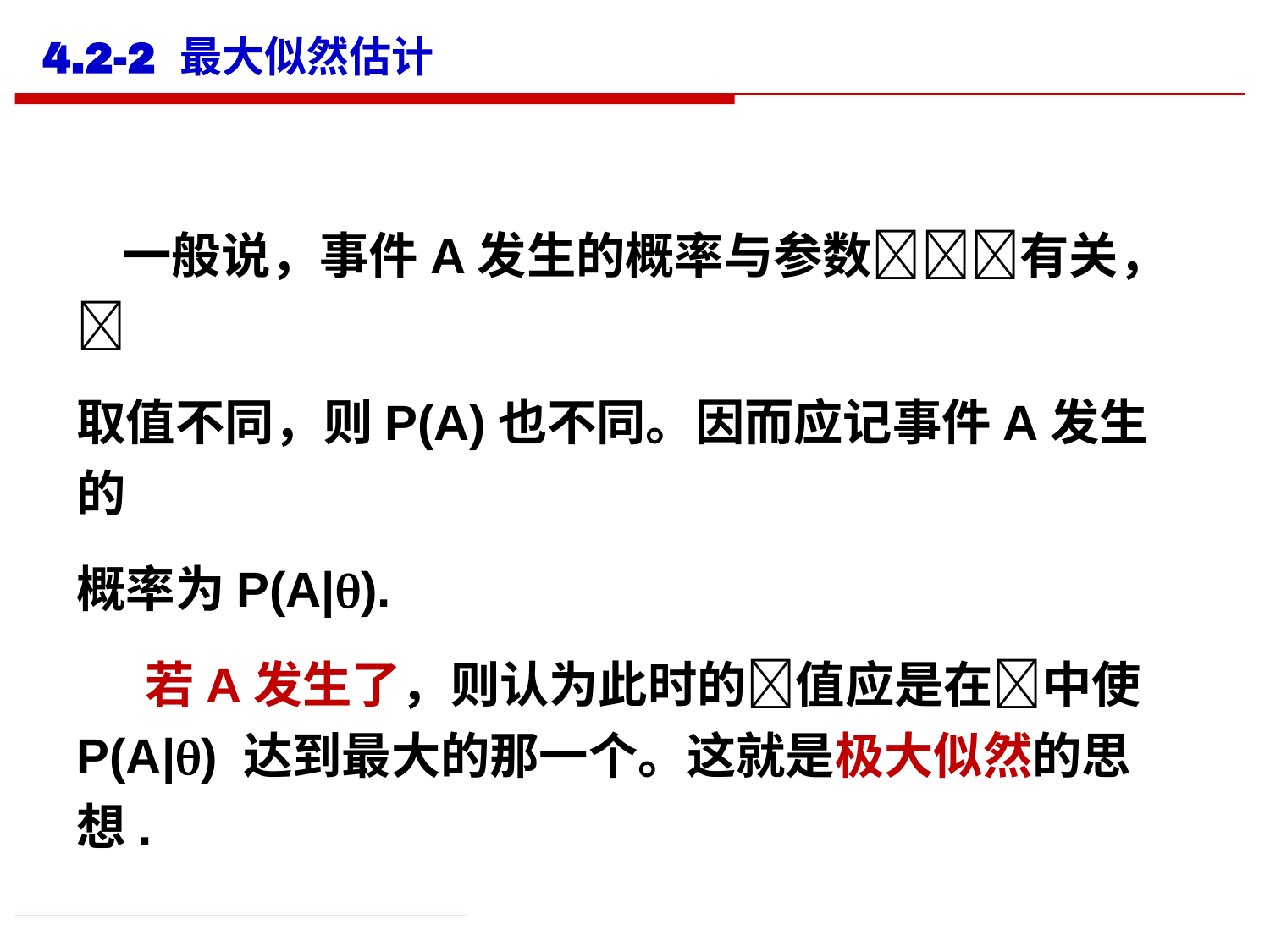

4.2-2 最大似然估计
   一般说，事件A发生的概率与参数θ∈Θ有关，θ
取值不同，则P(A)也不同。因而应记事件A发生的
概率为P(A|θ).
     若A发生了，则认为此时的θ值应是在Θ中使P(A|θ) 达到最大的那一个。这就是极大似然的思想.